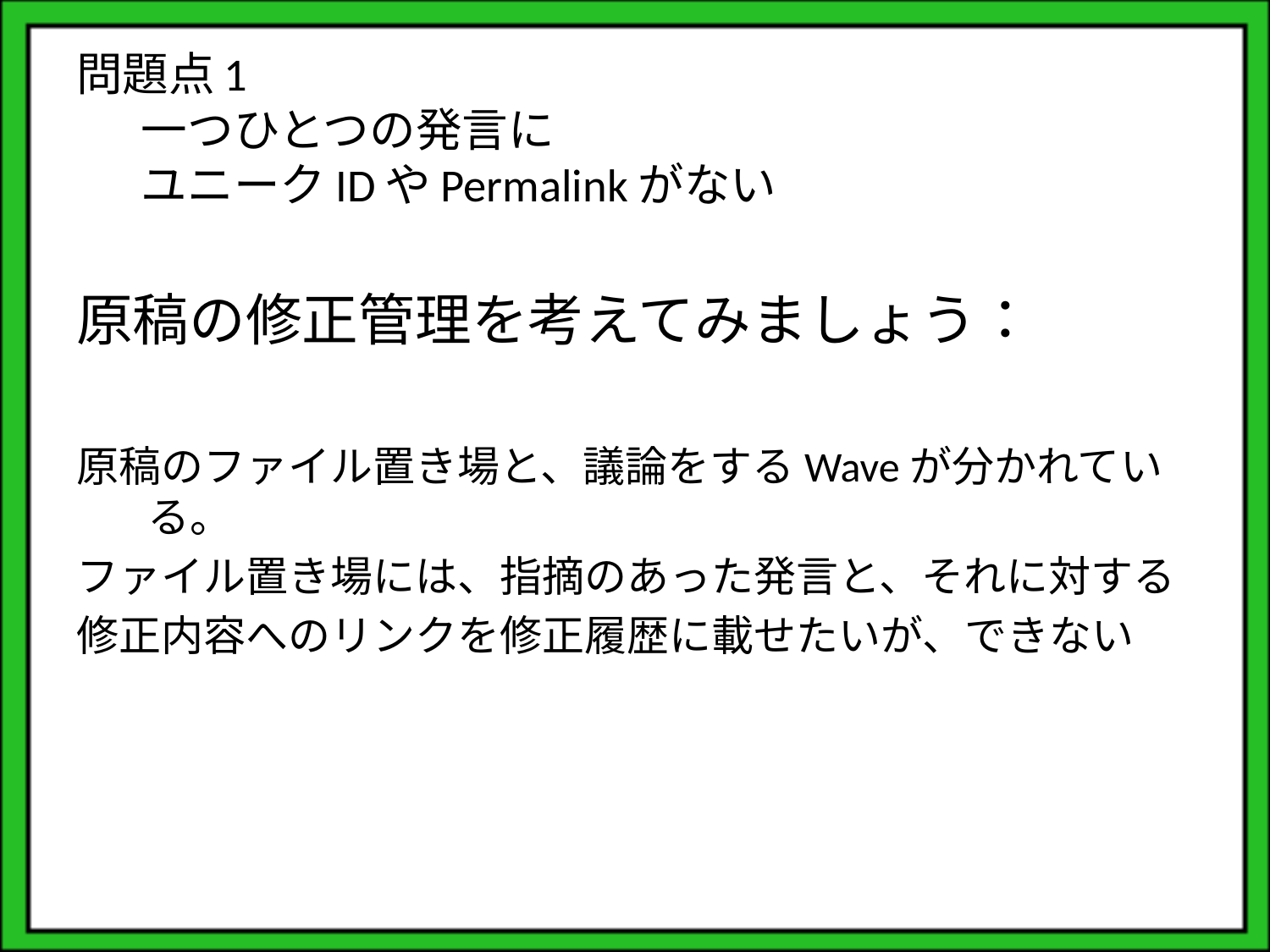

# 問題点1 一つひとつの発言に ユニークIDやPermalinkがない
原稿の修正管理を考えてみましょう：

原稿のファイル置き場と、議論をするWaveが分かれている。
ファイル置き場には、指摘のあった発言と、それに対する
修正内容へのリンクを修正履歴に載せたいが、できない